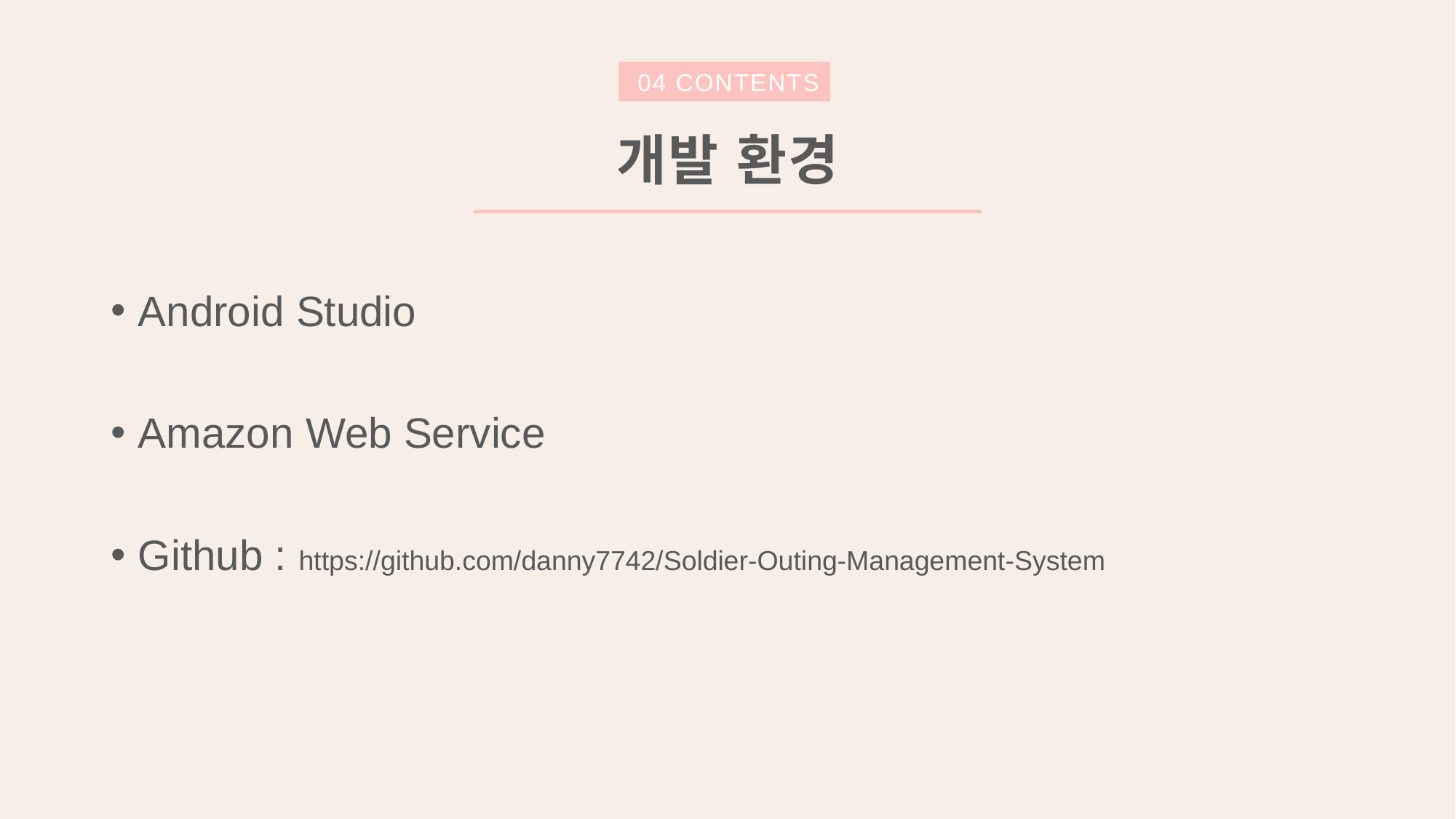

04 CONTENTS
개발 환경

Android Studio

Amazon Web Service

Github : https://github.com/danny7742/Soldier-Outing-Management-System